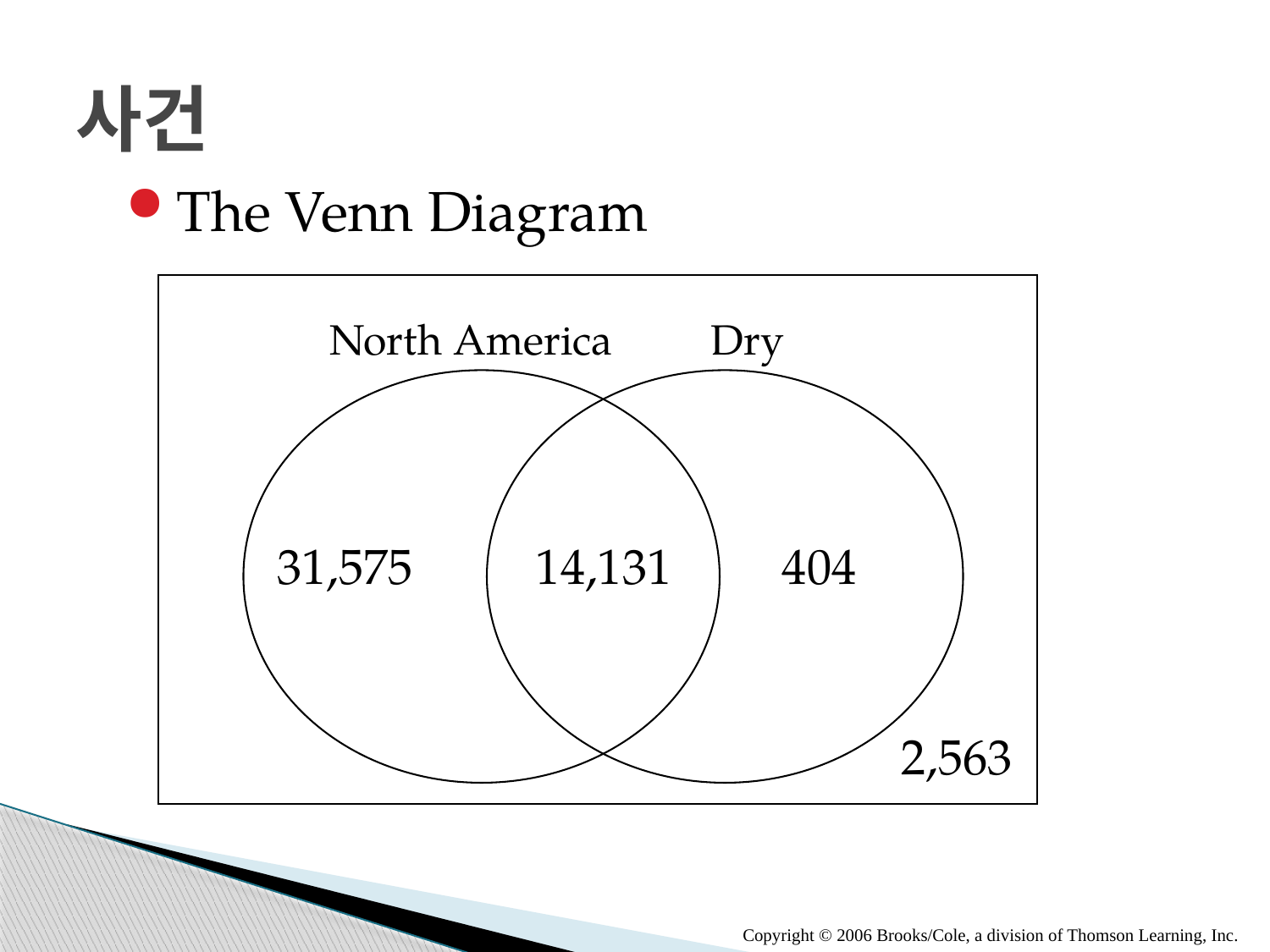

# 사건

The Venn Diagram

                 North America	     Dry

   31,575          14,131         404
2,563